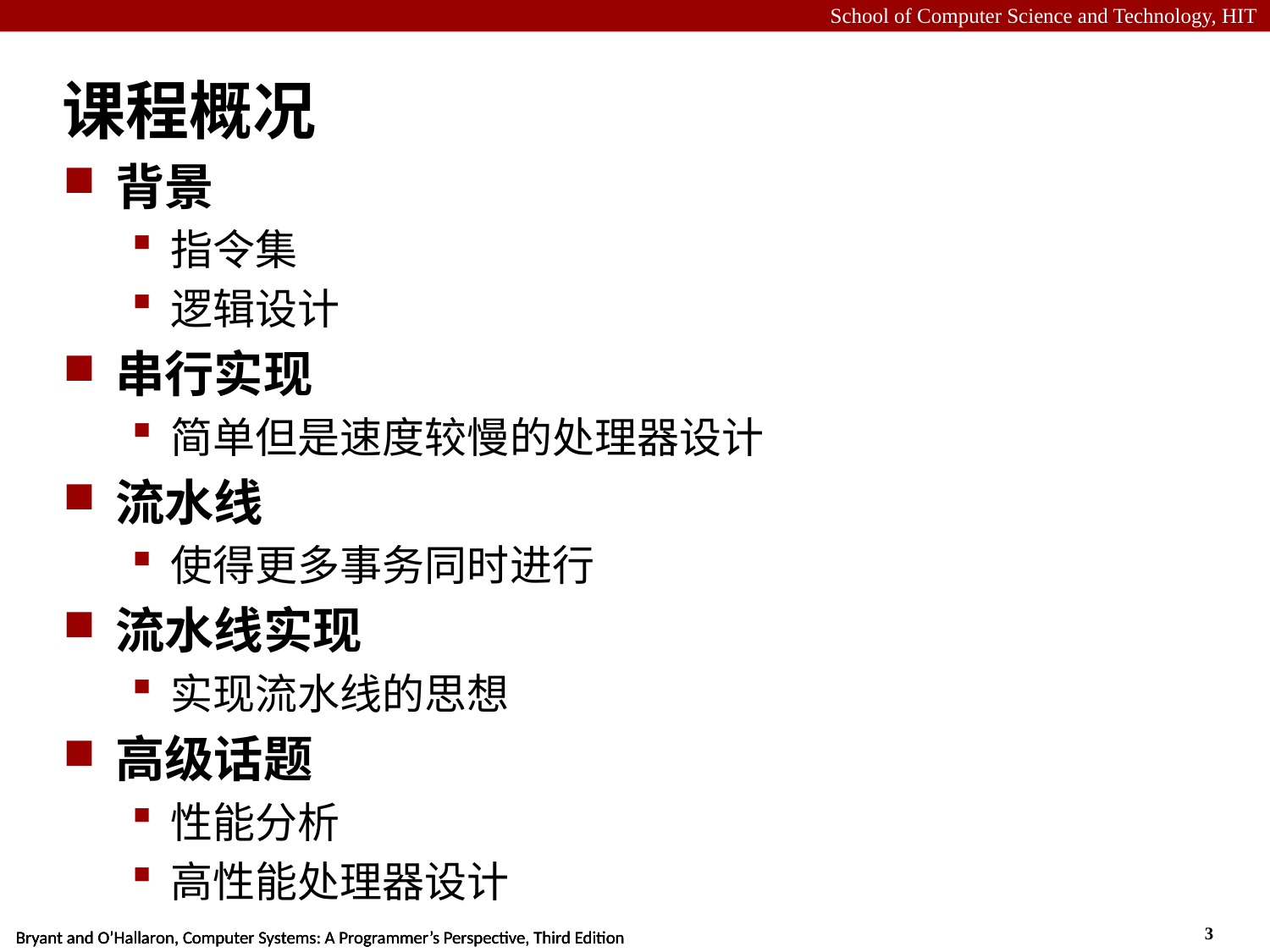

# 课程概况
背景
指令集
逻辑设计
串行实现
简单但是速度较慢的处理器设计
流水线
使得更多事务同时进行
流水线实现
实现流水线的思想
高级话题
性能分析
高性能处理器设计